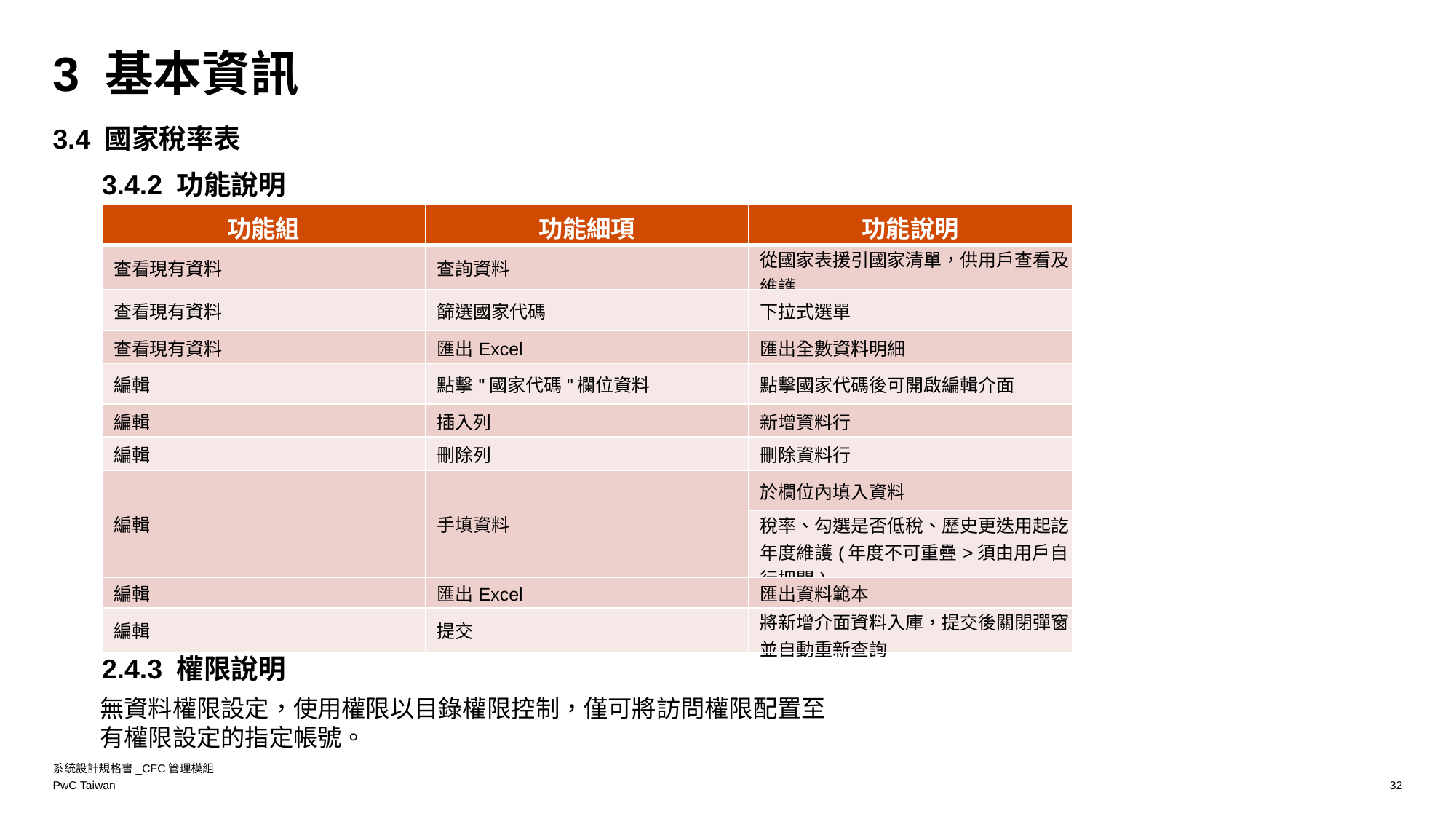

# 3 基本資訊
3.4 國家稅率表
3.4.2 功能說明
| 功能組 | 功能細項 | 功能說明 |
| --- | --- | --- |
| 查看現有資料 | 查詢資料 | 從國家表援引國家清單，供用戶查看及維護 |
| 查看現有資料 | 篩選國家代碼 | 下拉式選單 |
| 查看現有資料 | 匯出Excel | 匯出全數資料明細 |
| 編輯 | 點擊"國家代碼"欄位資料 | 點擊國家代碼後可開啟編輯介面 |
| 編輯 | 插入列 | 新增資料行 |
| 編輯 | 刪除列 | 刪除資料行 |
| 編輯 | 手填資料 | 於欄位內填入資料 |
|  |  | 稅率、勾選是否低稅、歷史更迭用起訖年度維護(年度不可重疊>須由用戶自行把關) |
| 編輯 | 匯出Excel | 匯出資料範本 |
| 編輯 | 提交 | 將新增介面資料入庫，提交後關閉彈窗並自動重新查詢 |
2.4.3 權限說明
無資料權限設定，使用權限以目錄權限控制，僅可將訪問權限配置至有權限設定的指定帳號。
系統設計規格書_CFC管理模組
32